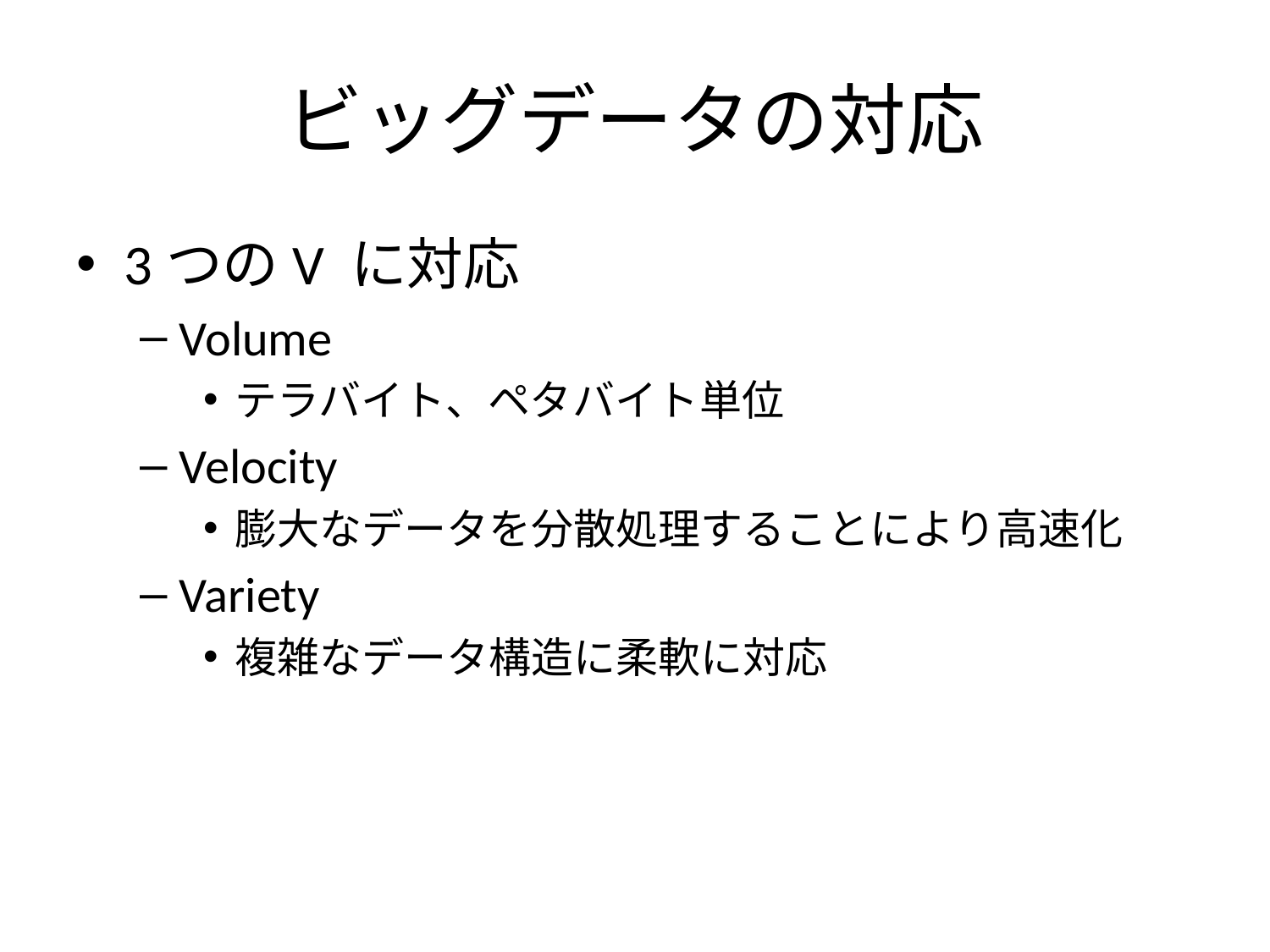

# ビッグデータの対応
3つのV に対応
Volume
テラバイト、ペタバイト単位
Velocity
膨大なデータを分散処理することにより高速化
Variety
複雑なデータ構造に柔軟に対応